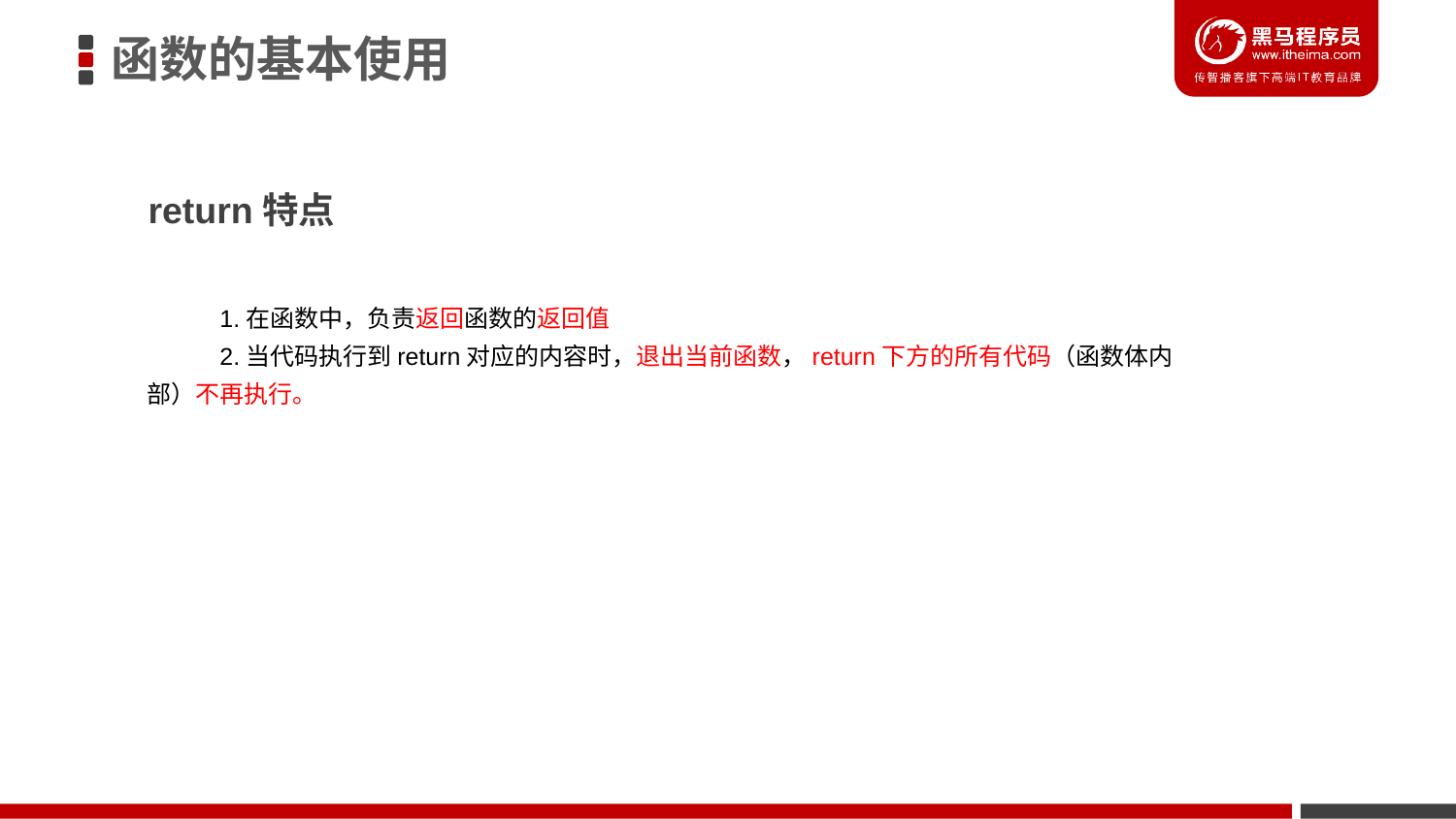

函数的基本使用
return特点
1.在函数中，负责返回函数的返回值
2.当代码执行到return对应的内容时，退出当前函数，return下方的所有代码（函数体内部）不再执行。